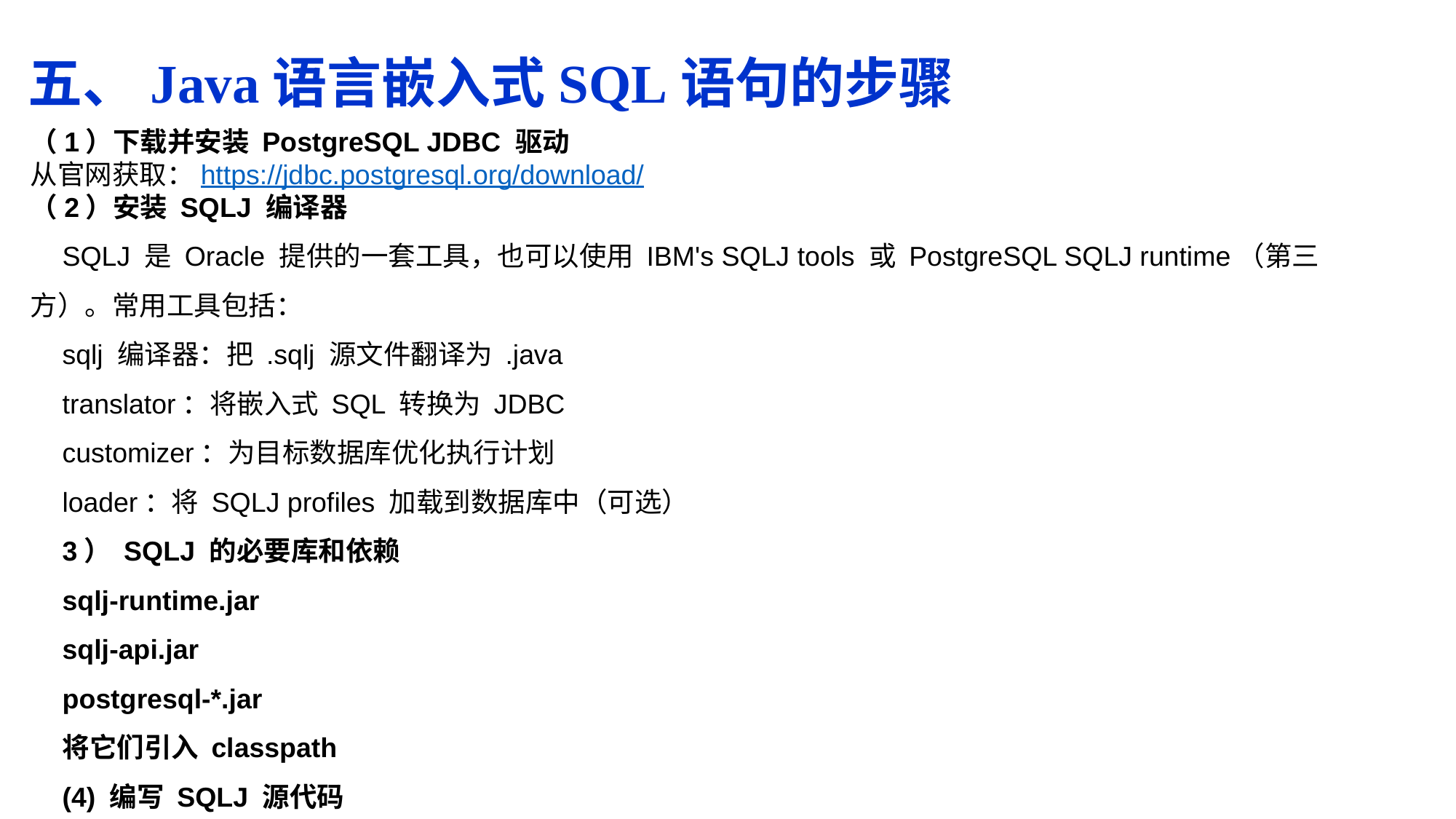

五、Java语言嵌入式SQL语句的步骤
（1）下载并安装 PostgreSQL JDBC 驱动
从官网获取：https://jdbc.postgresql.org/download/
（2）安装 SQLJ 编译器
SQLJ 是 Oracle 提供的一套工具，也可以使用 IBM's SQLJ tools 或 PostgreSQL SQLJ runtime（第三方）。常用工具包括：
sqlj 编译器：把 .sqlj 源文件翻译为 .java
translator：将嵌入式 SQL 转换为 JDBC
customizer：为目标数据库优化执行计划
loader：将 SQLJ profiles 加载到数据库中（可选）
3） SQLJ 的必要库和依赖
sqlj-runtime.jar
sqlj-api.jar
postgresql-*.jar
将它们引入 classpath
(4) 编写 SQLJ 源代码